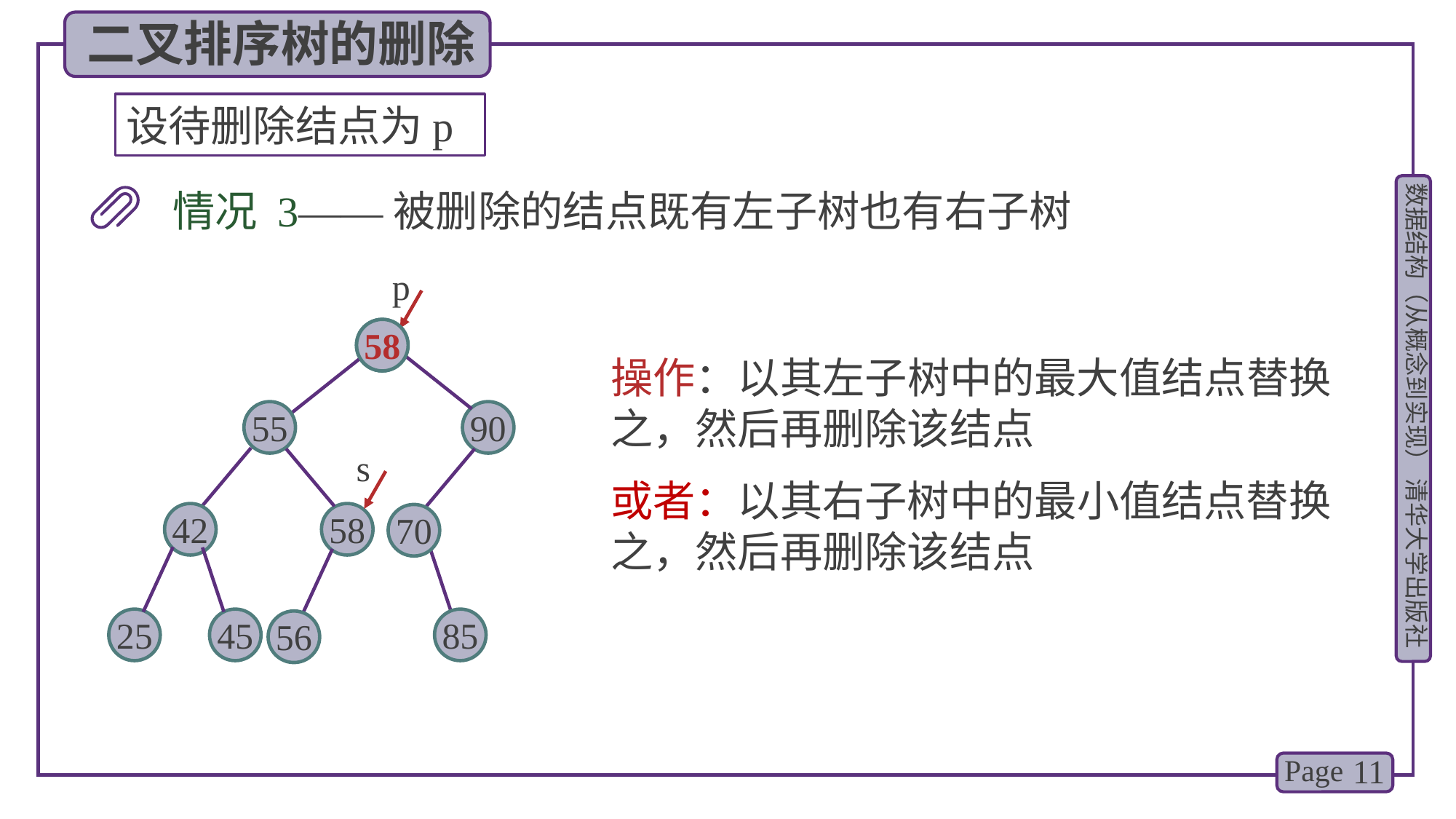

二叉排序树的删除

设待删除结点为p
情况 3——被删除的结点既有左子树也有右子树

p

63
58
操作：以其左子树中的最大值结点替换之，然后再删除该结点
或者：以其右子树中的最小值结点替换之，然后再删除该结点

90

55
s

42

70
58

25

45

85

56